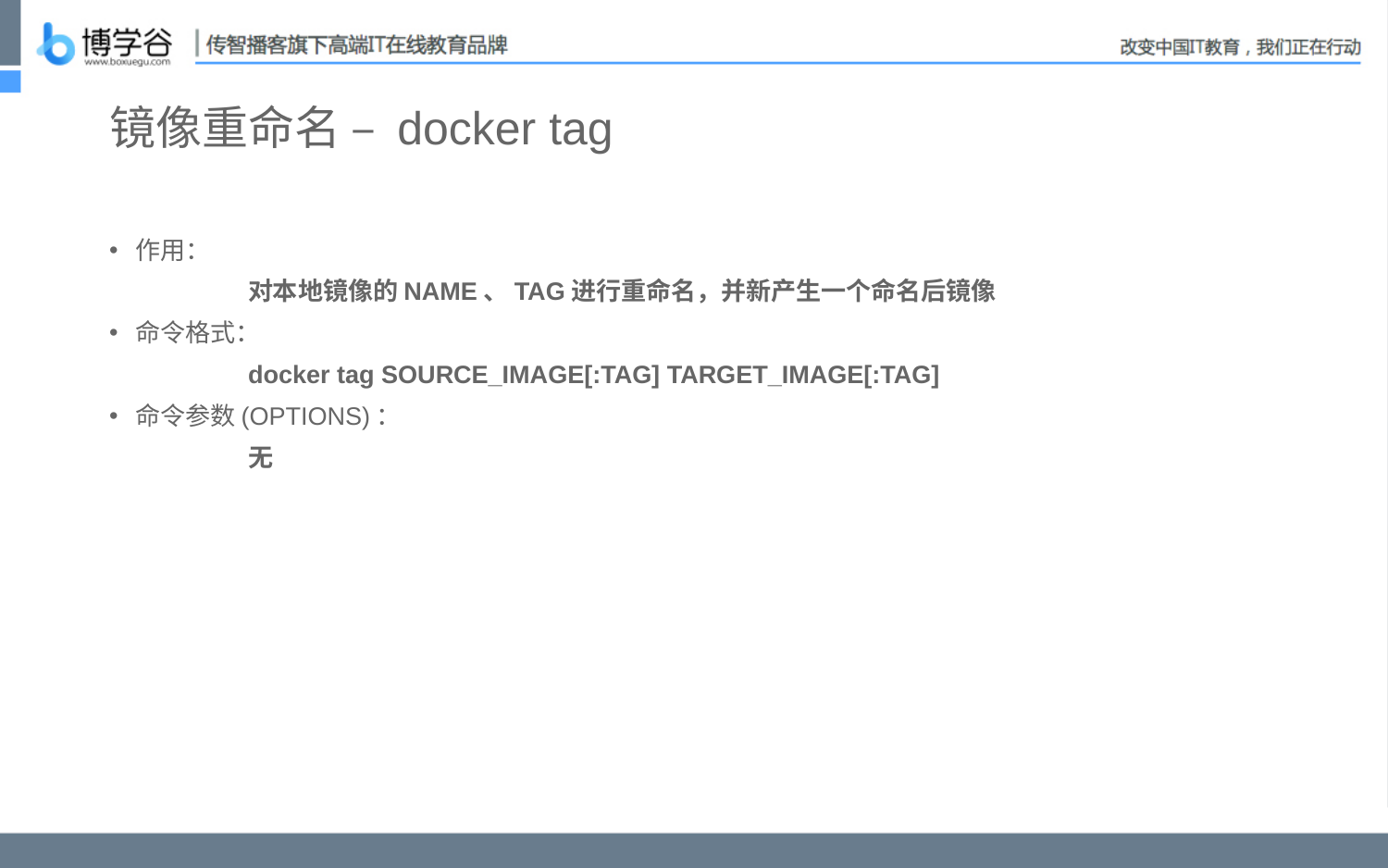

# 镜像重命名 – docker tag
作用：
	对本地镜像的NAME、TAG进行重命名，并新产生一个命名后镜像
命令格式：
	docker tag SOURCE_IMAGE[:TAG] TARGET_IMAGE[:TAG]
命令参数(OPTIONS)：
	无